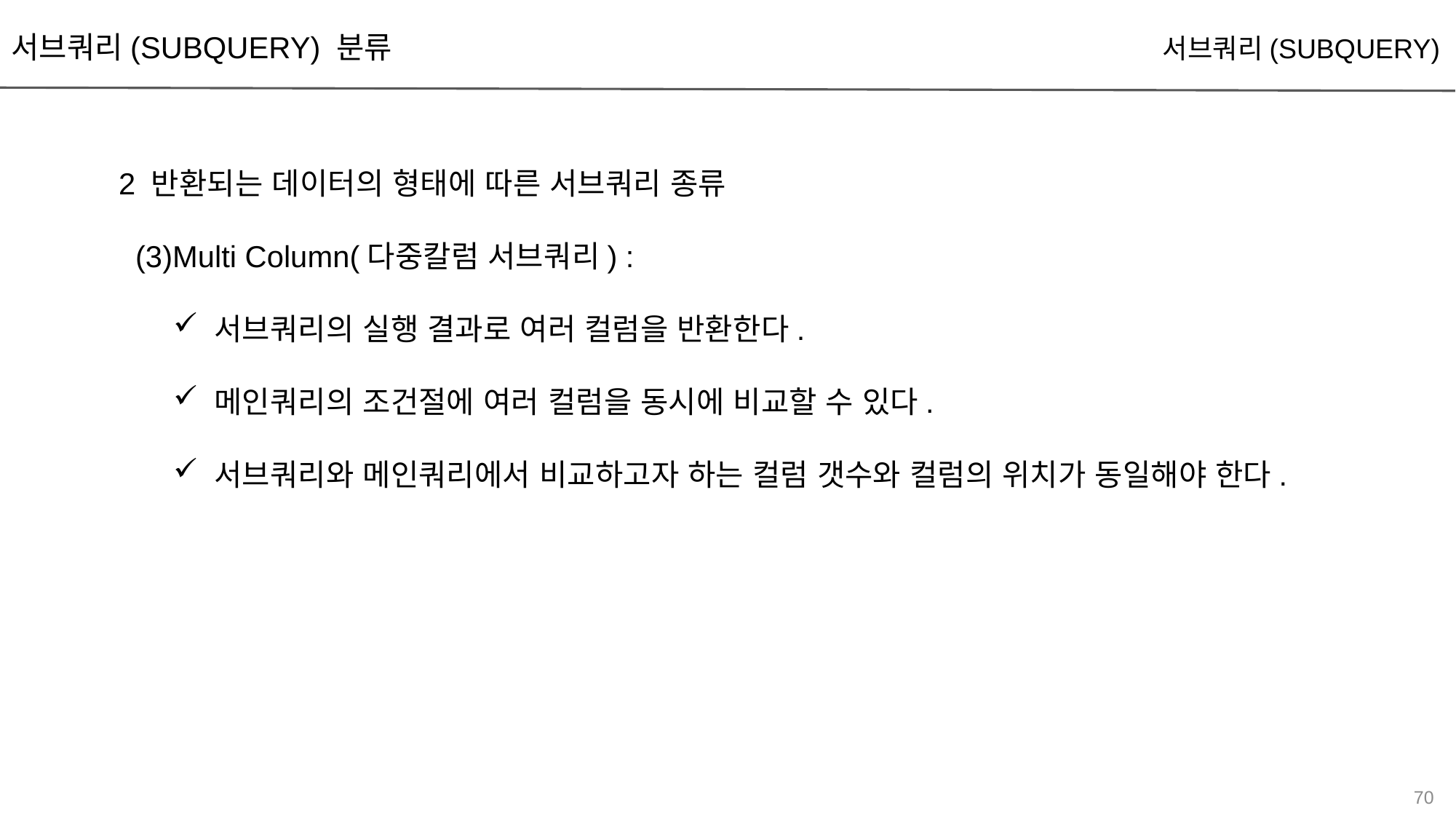

서브쿼리(SUBQUERY) 분류
서브쿼리(SUBQUERY)
2 반환되는 데이터의 형태에 따른 서브쿼리 종류
  (3)Multi Column(다중칼럼 서브쿼리) :
서브쿼리의 실행 결과로 여러 컬럼을 반환한다.
메인쿼리의 조건절에 여러 컬럼을 동시에 비교할 수 있다.
서브쿼리와 메인쿼리에서 비교하고자 하는 컬럼 갯수와 컬럼의 위치가 동일해야 한다.
70